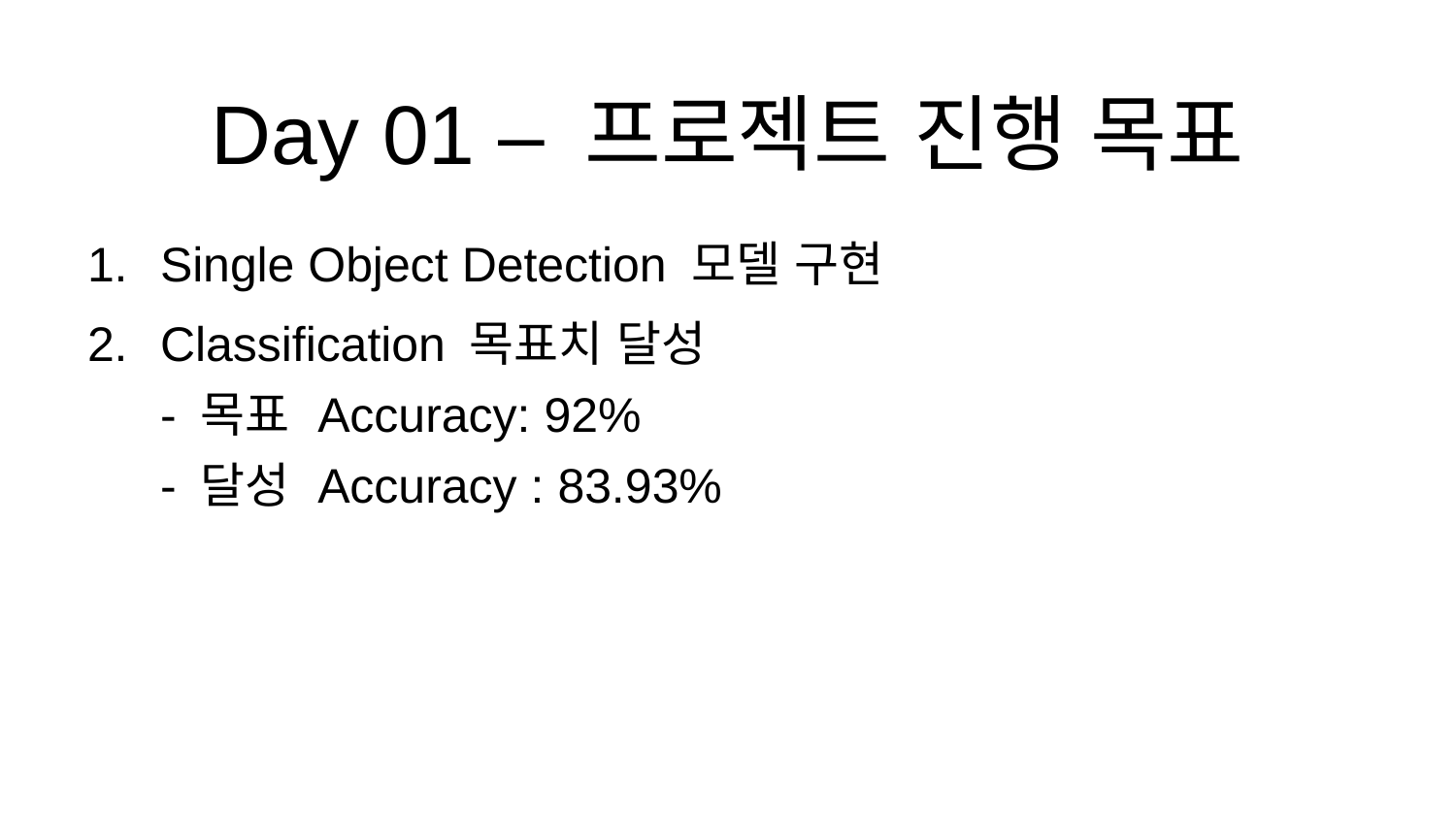

Day 01 – 프로젝트 진행 목표
Single Object Detection 모델 구현
Classification 목표치 달성
- 목표 Accuracy: 92%
- 달성 Accuracy : 83.93%